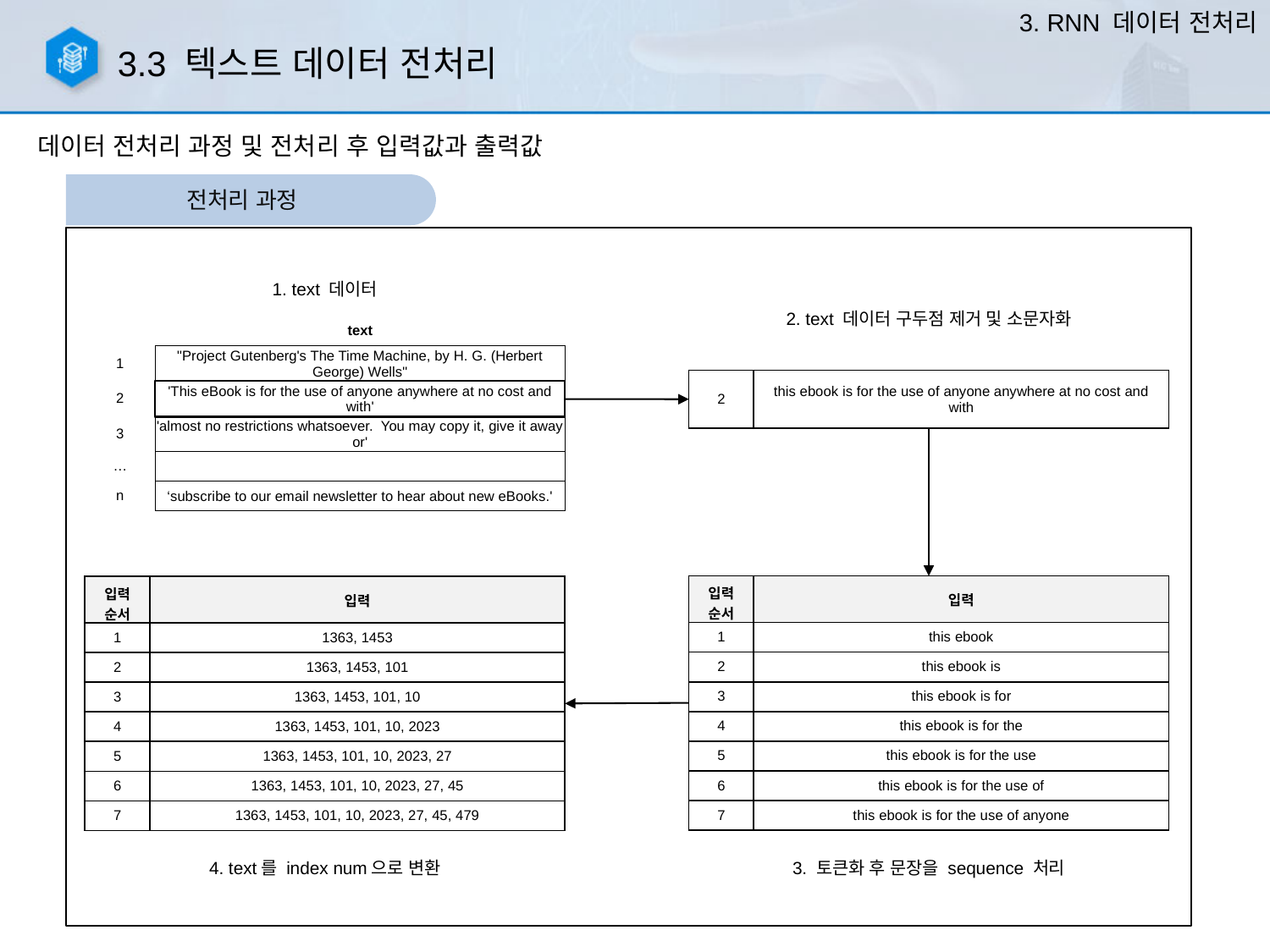

3. RNN 데이터 전처리
3.3 텍스트 데이터 전처리
데이터 전처리 과정 및 전처리 후 입력값과 출력값

전처리 과정

1. text 데이터
2. text 데이터 구두점 제거 및 소문자화
|  | text |
| --- | --- |
| 1 | "Project Gutenberg's The Time Machine, by H. G. (Herbert George) Wells" |
| 2 | 'This eBook is for the use of anyone anywhere at no cost and with' |
| 3 | 'almost no restrictions whatsoever. You may copy it, give it away or' |
| … |  |
| n | ‘subscribe to our email newsletter to hear about new eBooks.' |
| 2 | this ebook is for the use of anyone anywhere at no cost and with |
| --- | --- |

| 입력 순서 | 입력 |
| --- | --- |
| 1 | this ebook |
| 2 | this ebook is |
| 3 | this ebook is for |
| 4 | this ebook is for the |
| 5 | this ebook is for the use |
| 6 | this ebook is for the use of |
| 7 | this ebook is for the use of anyone |
| 입력 순서 | 입력 |
| --- | --- |
| 1 | 1363, 1453 |
| 2 | 1363, 1453, 101 |
| 3 | 1363, 1453, 101, 10 |
| 4 | 1363, 1453, 101, 10, 2023 |
| 5 | 1363, 1453, 101, 10, 2023, 27 |
| 6 | 1363, 1453, 101, 10, 2023, 27, 45 |
| 7 | 1363, 1453, 101, 10, 2023, 27, 45, 479 |
4. text를 index num으로 변환
3. 토큰화 후 문장을 sequence 처리